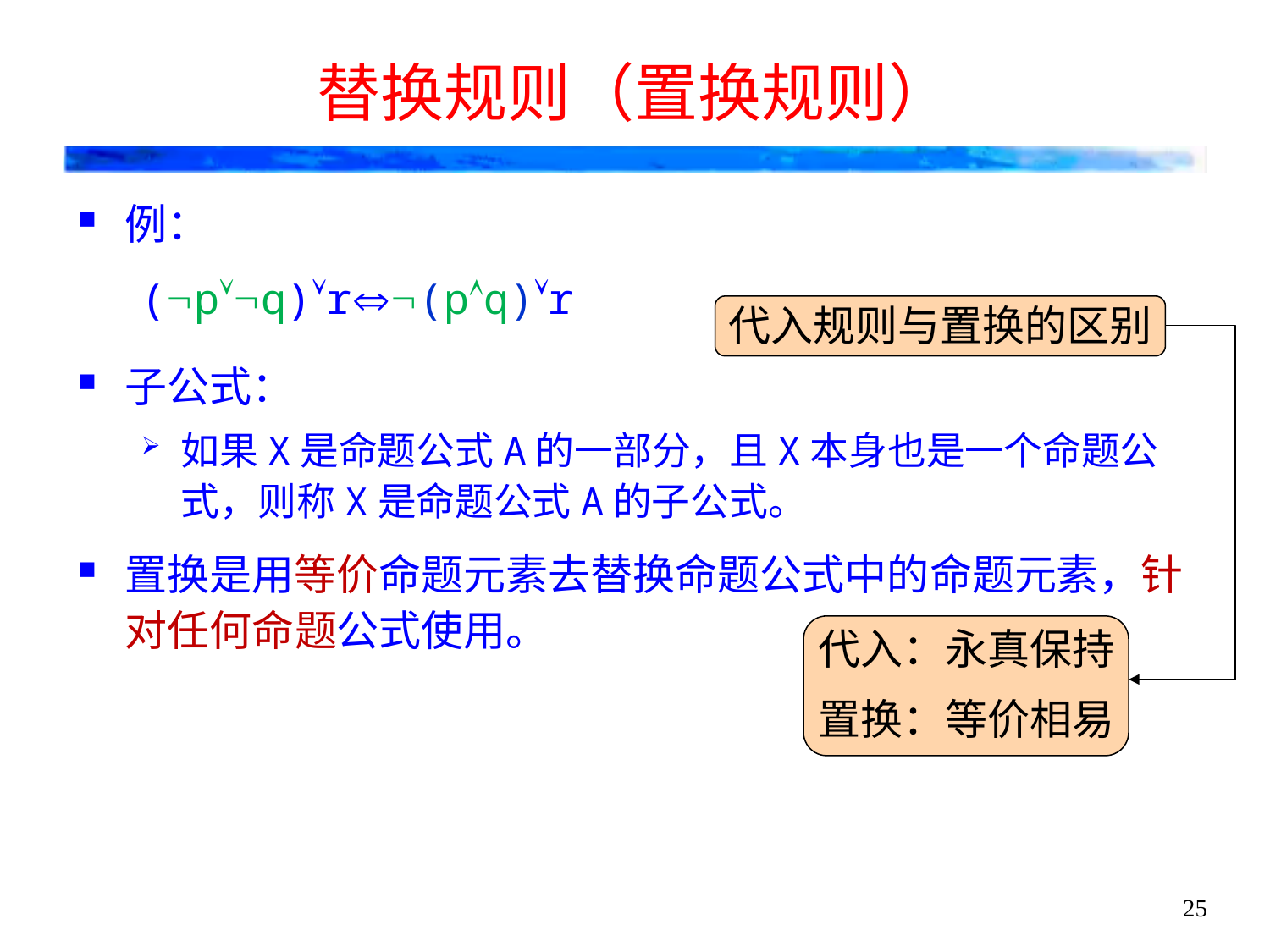

# 替换规则（置换规则）
例：
(¬p∨¬q)∨r⇔¬(p∧q)∨r
子公式：
如果X是命题公式A的一部分，且X本身也是一个命题公式，则称X是命题公式A的子公式。
置换是用等价命题元素去替换命题公式中的命题元素，针对任何命题公式使用。
代入规则与置换的区别

代入：永真保持
置换：等价相易
25